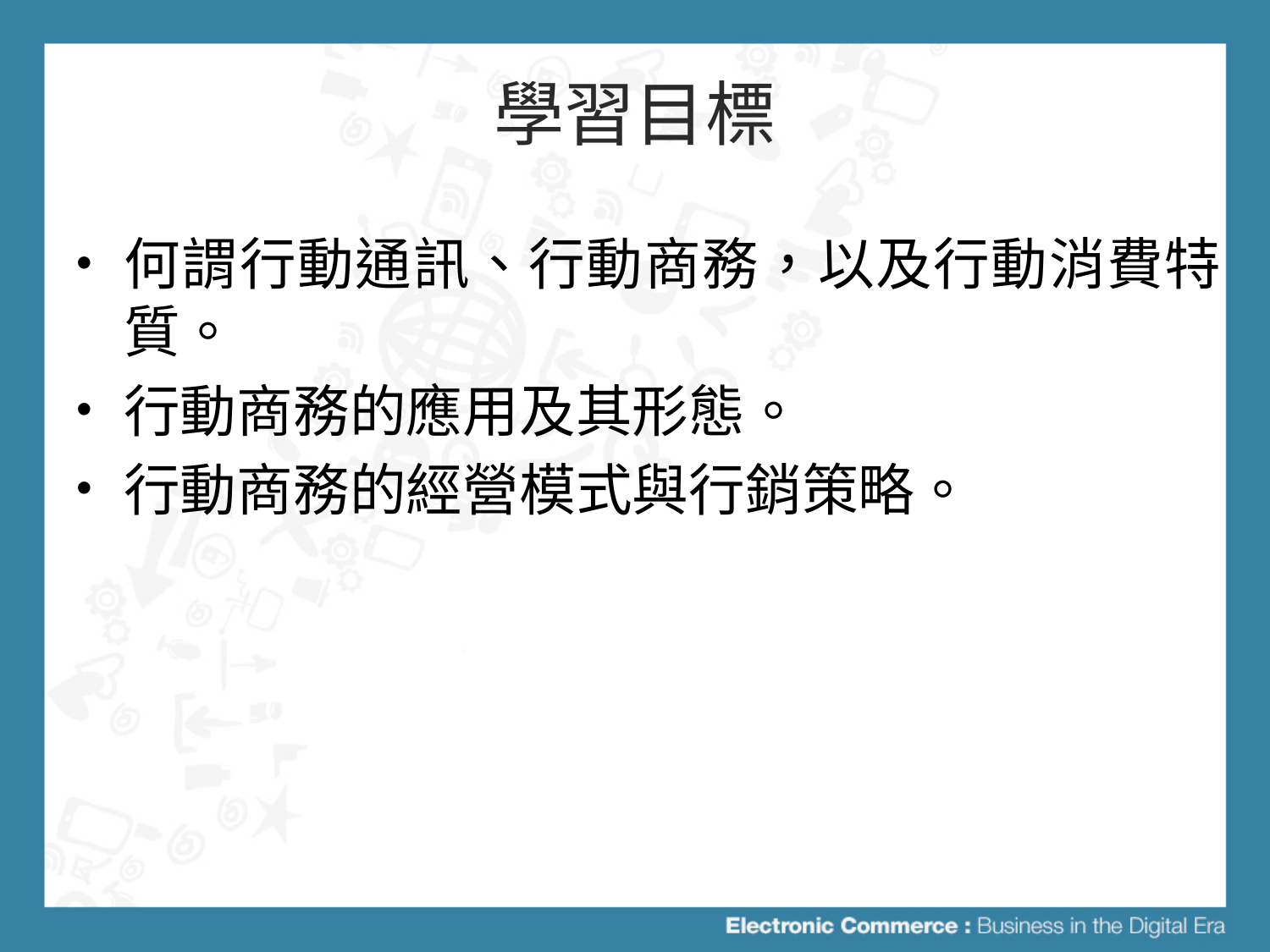

# 學習目標
何謂行動通訊、行動商務，以及行動消費特質。
行動商務的應用及其形態。
行動商務的經營模式與行銷策略。